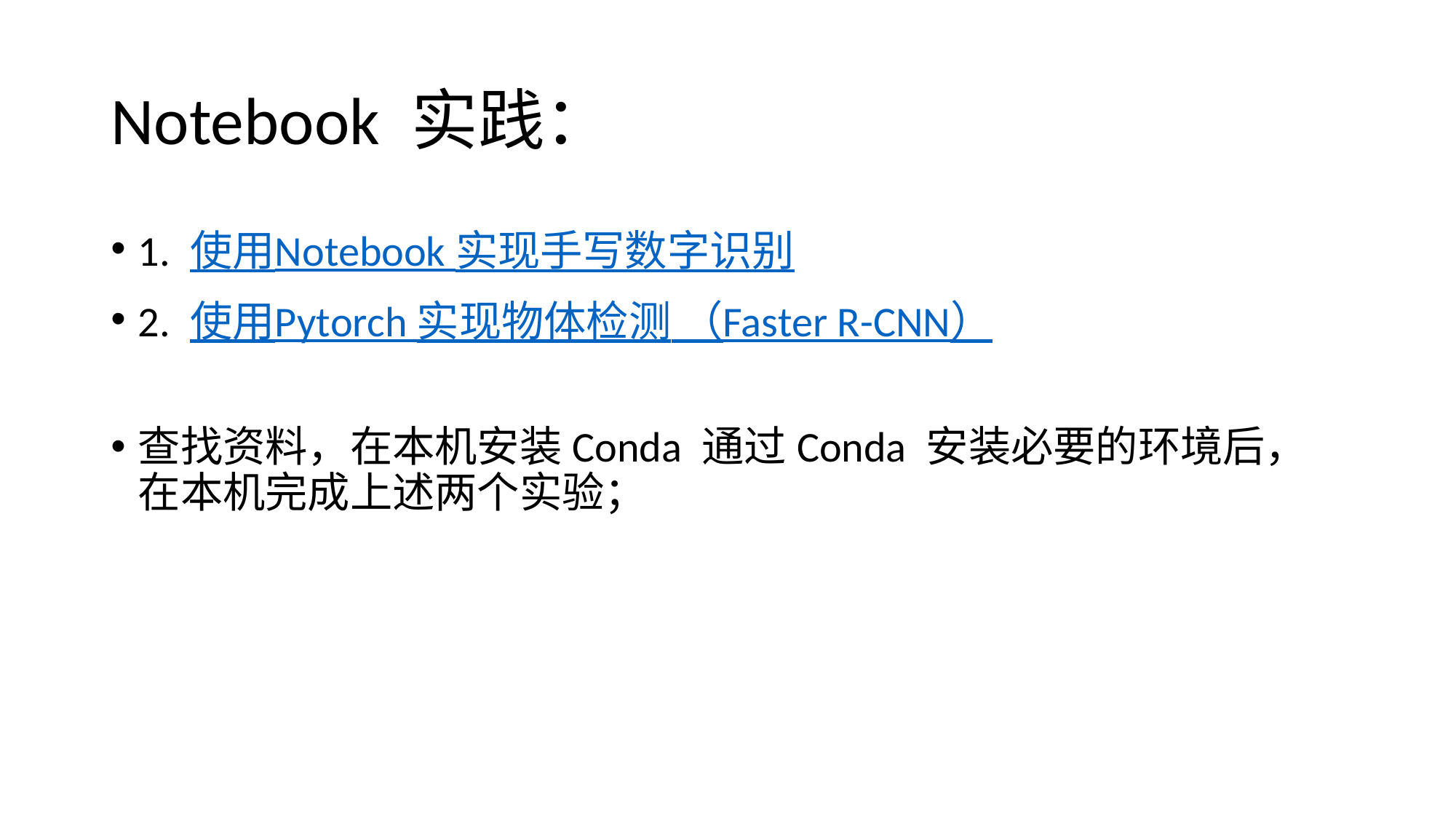

# Notebook 实践：
1. 使用Notebook 实现手写数字识别
2. 使用Pytorch 实现物体检测 （Faster R-CNN）

查找资料，在本机安装Conda 通过Conda 安装必要的环境后，在本机完成上述两个实验；